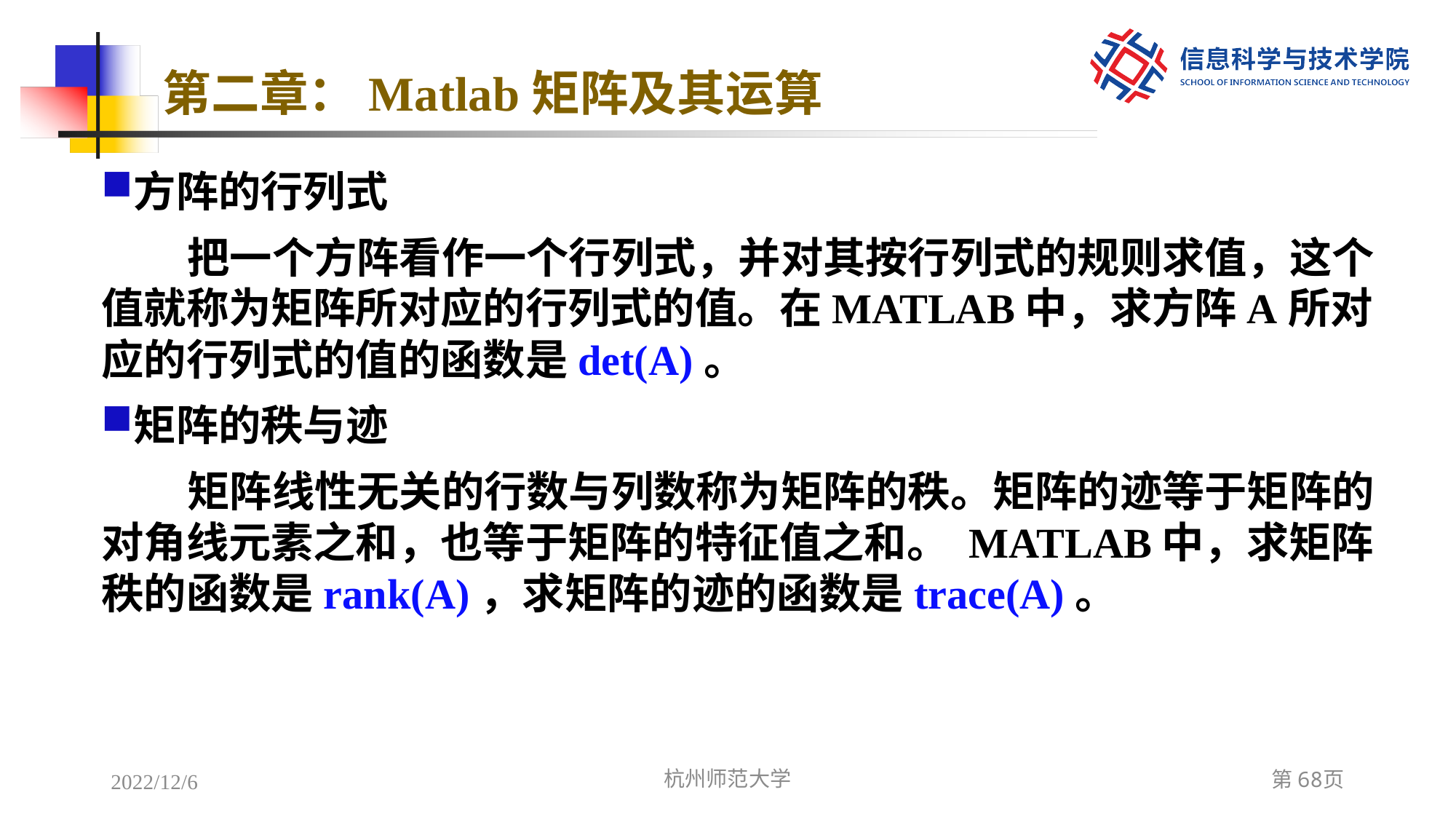

# 第二章：Matlab矩阵及其运算
方阵的行列式
把一个方阵看作一个行列式，并对其按行列式的规则求值，这个值就称为矩阵所对应的行列式的值。在MATLAB中，求方阵A所对应的行列式的值的函数是det(A)。
矩阵的秩与迹
矩阵线性无关的行数与列数称为矩阵的秩。矩阵的迹等于矩阵的对角线元素之和，也等于矩阵的特征值之和。 MATLAB中，求矩阵秩的函数是rank(A)，求矩阵的迹的函数是trace(A)。

2022/12/6
杭州师范大学
第68页